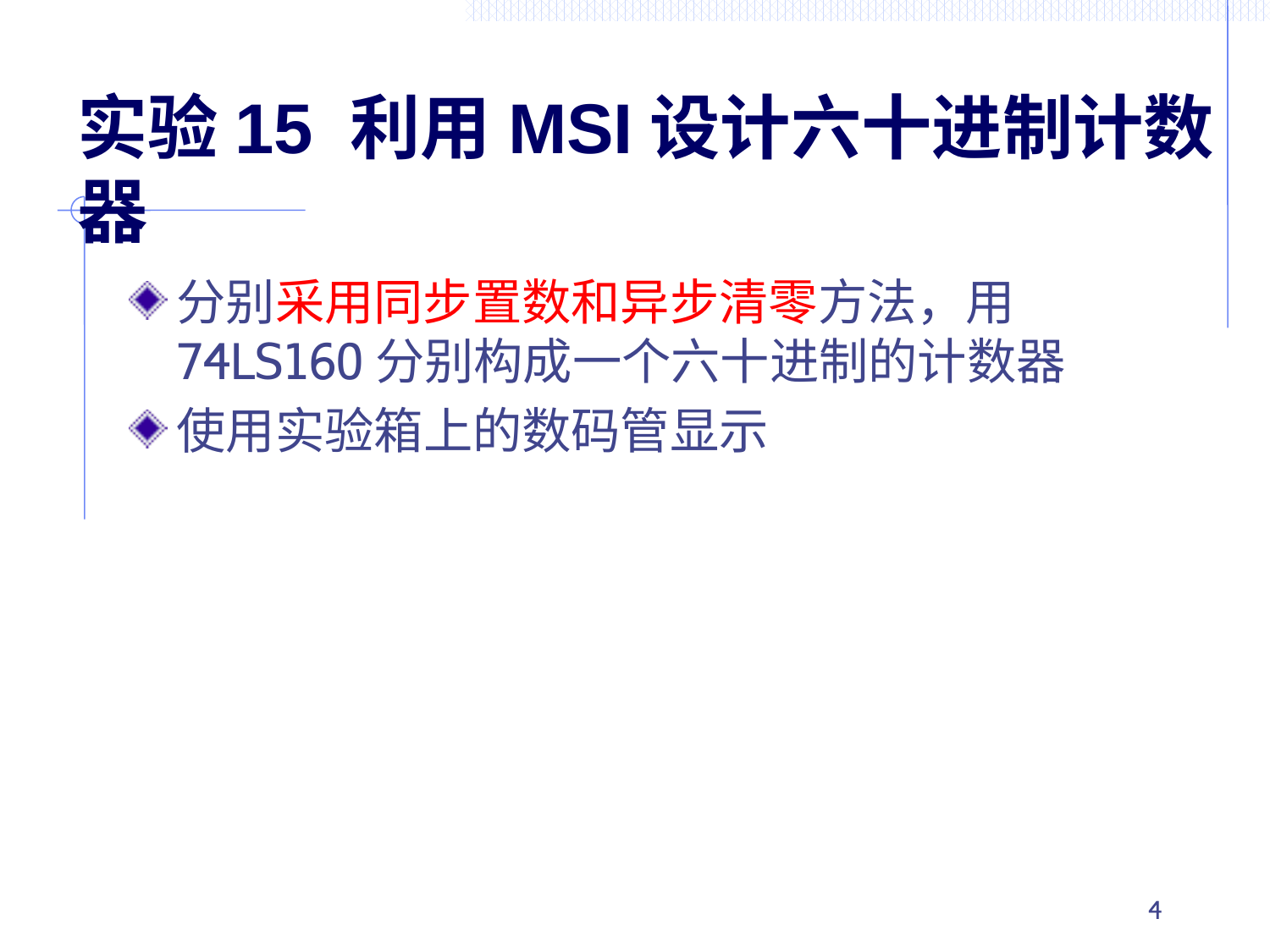

实验15 利用MSI设计六十进制计数器
分别采用同步置数和异步清零方法，用74LS160分别构成一个六十进制的计数器
使用实验箱上的数码管显示

4